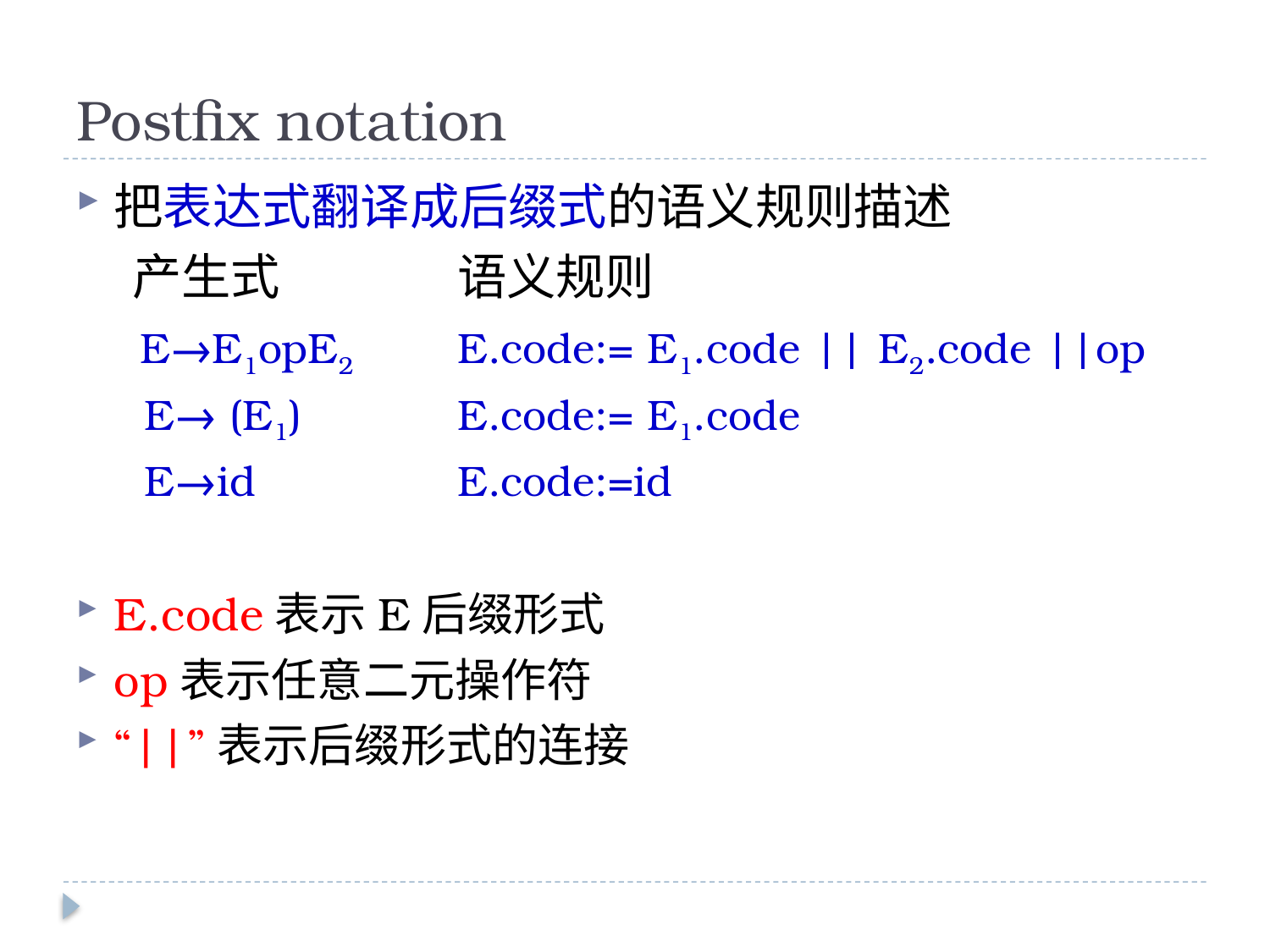

# Postfix notation
把表达式翻译成后缀式的语义规则描述
    产生式		语义规则
    E→E1opE2	E.code:= E1.code || E2.code ||op
     E→ (E1) 		E.code:= E1.code
     E→id		E.code:=id

E.code表示E后缀形式
op表示任意二元操作符
“||”表示后缀形式的连接

13